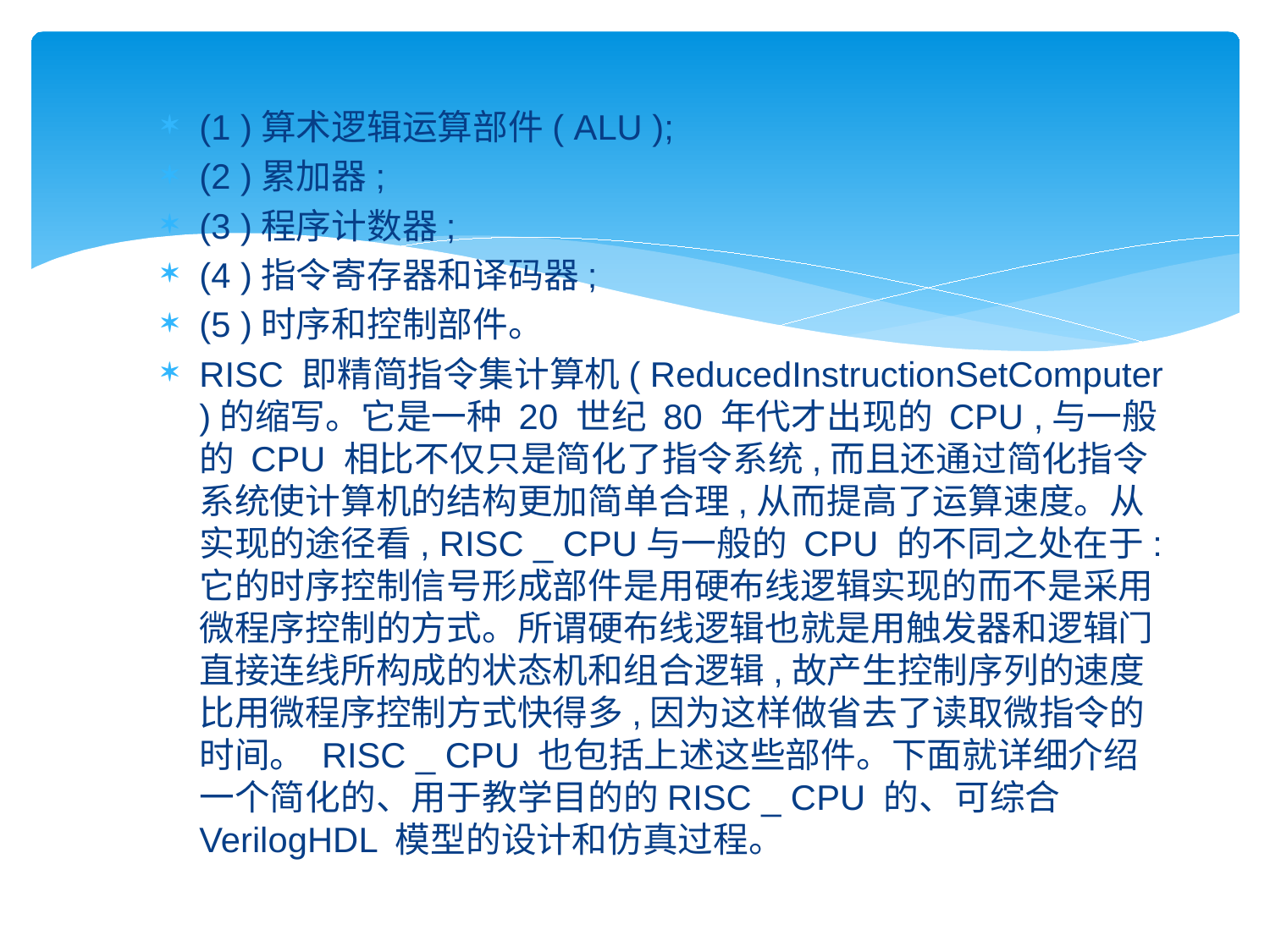

#
(1 )算术逻辑运算部件( ALU );
(2 )累加器;
(3 )程序计数器;
(4 )指令寄存器和译码器;
(5 )时序和控制部件。
RISC 即精简指令集计算机( ReducedInstructionSetComputer )的缩写。它是一种 20 世纪 80 年代才出现的 CPU ,与一般的 CPU 相比不仅只是简化了指令系统,而且还通过简化指令系统使计算机的结构更加简单合理,从而提高了运算速度。从实现的途径看, RISC _ CPU与一般的 CPU 的不同之处在于:它的时序控制信号形成部件是用硬布线逻辑实现的而不是采用微程序控制的方式。所谓硬布线逻辑也就是用触发器和逻辑门直接连线所构成的状态机和组合逻辑,故产生控制序列的速度比用微程序控制方式快得多,因为这样做省去了读取微指令的时间。 RISC _ CPU 也包括上述这些部件。下面就详细介绍一个简化的、用于教学目的的RISC _ CPU 的、可综合 VerilogHDL 模型的设计和仿真过程。